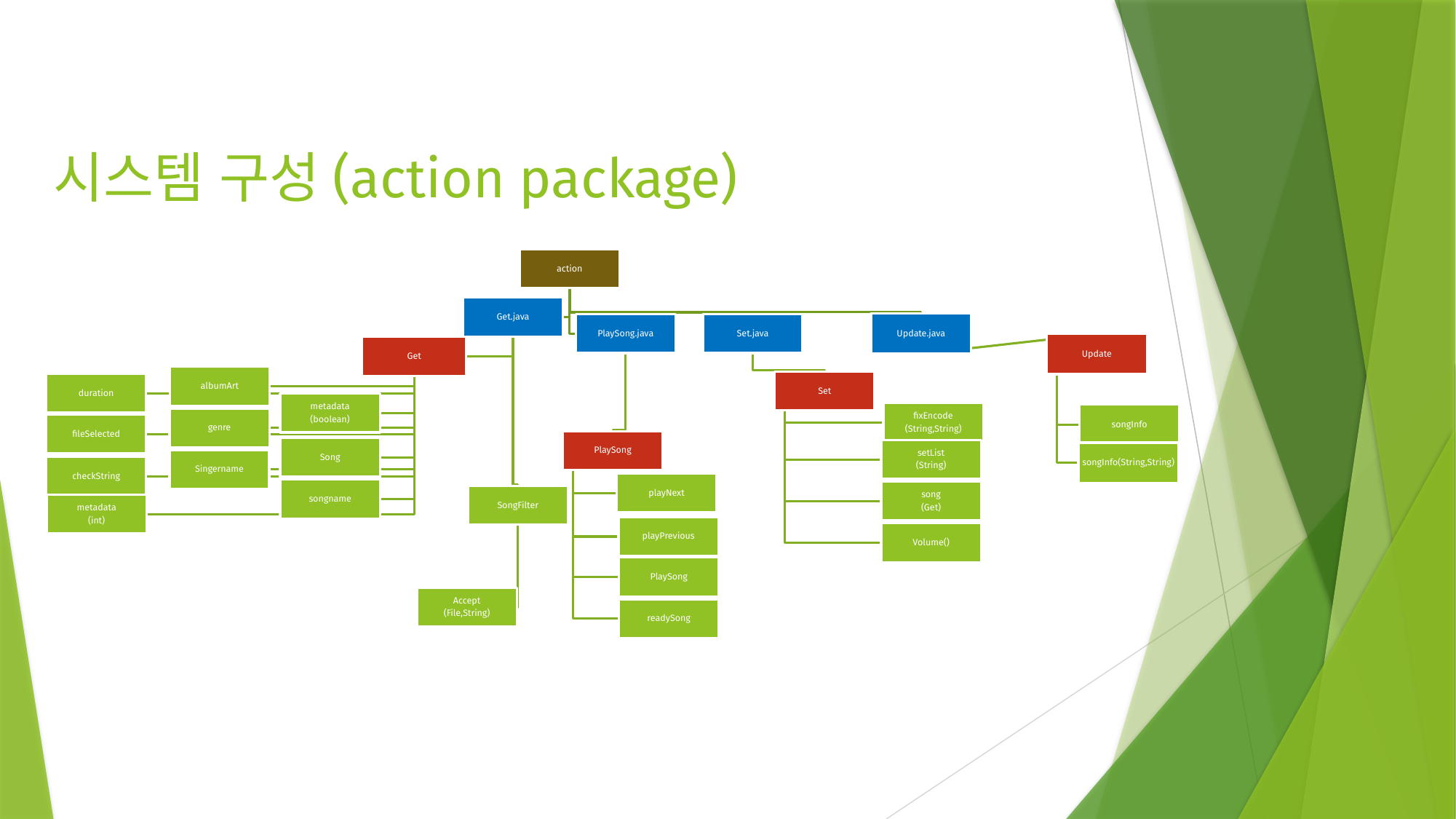

# 시스템 구성(action package)
action
Set.java
Set
fixEncode
(String,String)
setList
(String)
song
(Get)
Volume()
Update.java
Update
songInfo
songInfo(String,String)
Get.java
SongFilter
Accept
(File,String)
Get
albumArt
duration
checkString
metadata
(boolean)
fileSelected
Song
genre
songname
Singername
metadata
(int)
PlaySong.java
PlaySong
playNext
playPrevious
PlaySong
readySong